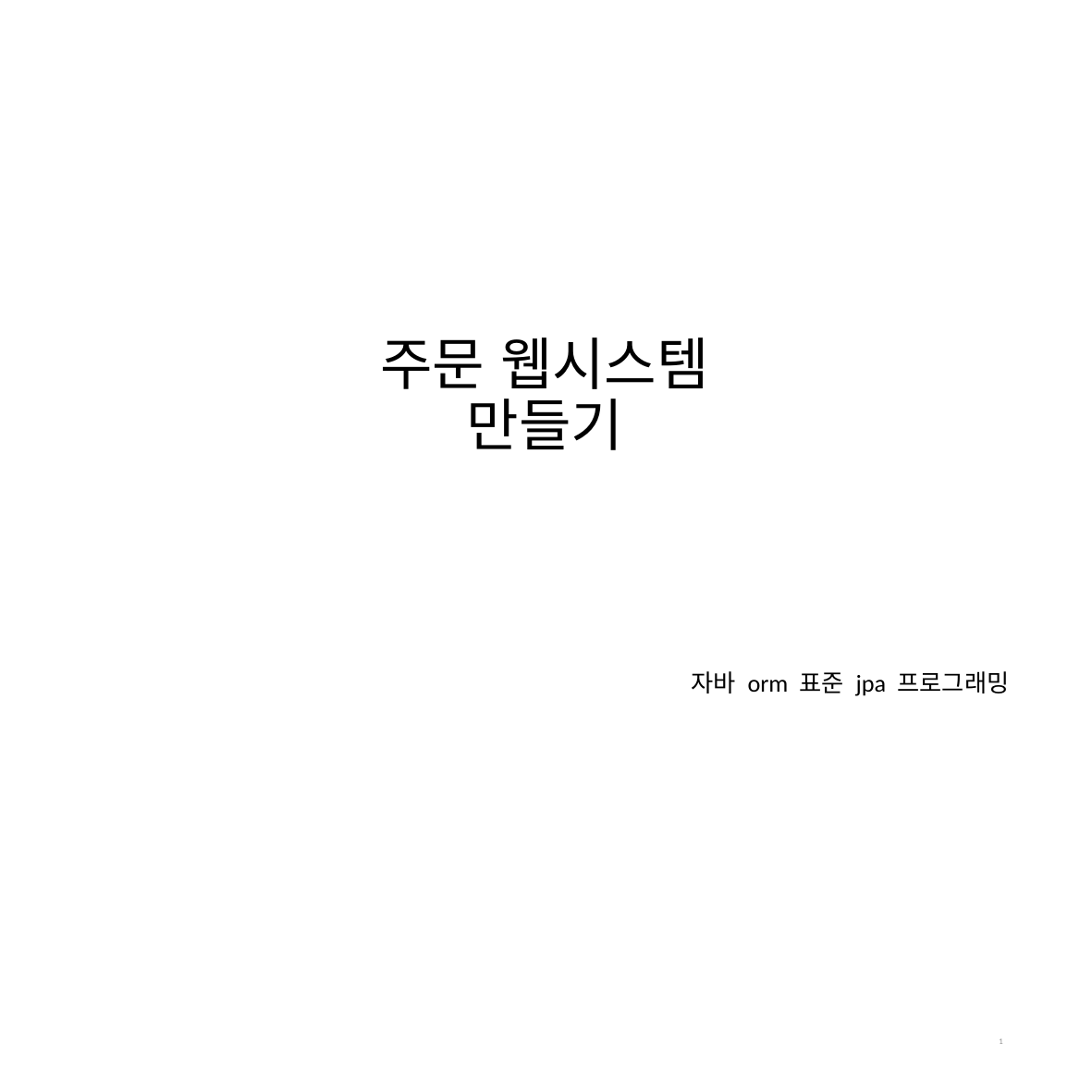

# 주문 웹시스템 만들기
자바 orm 표준 jpa 프로그래밍
1